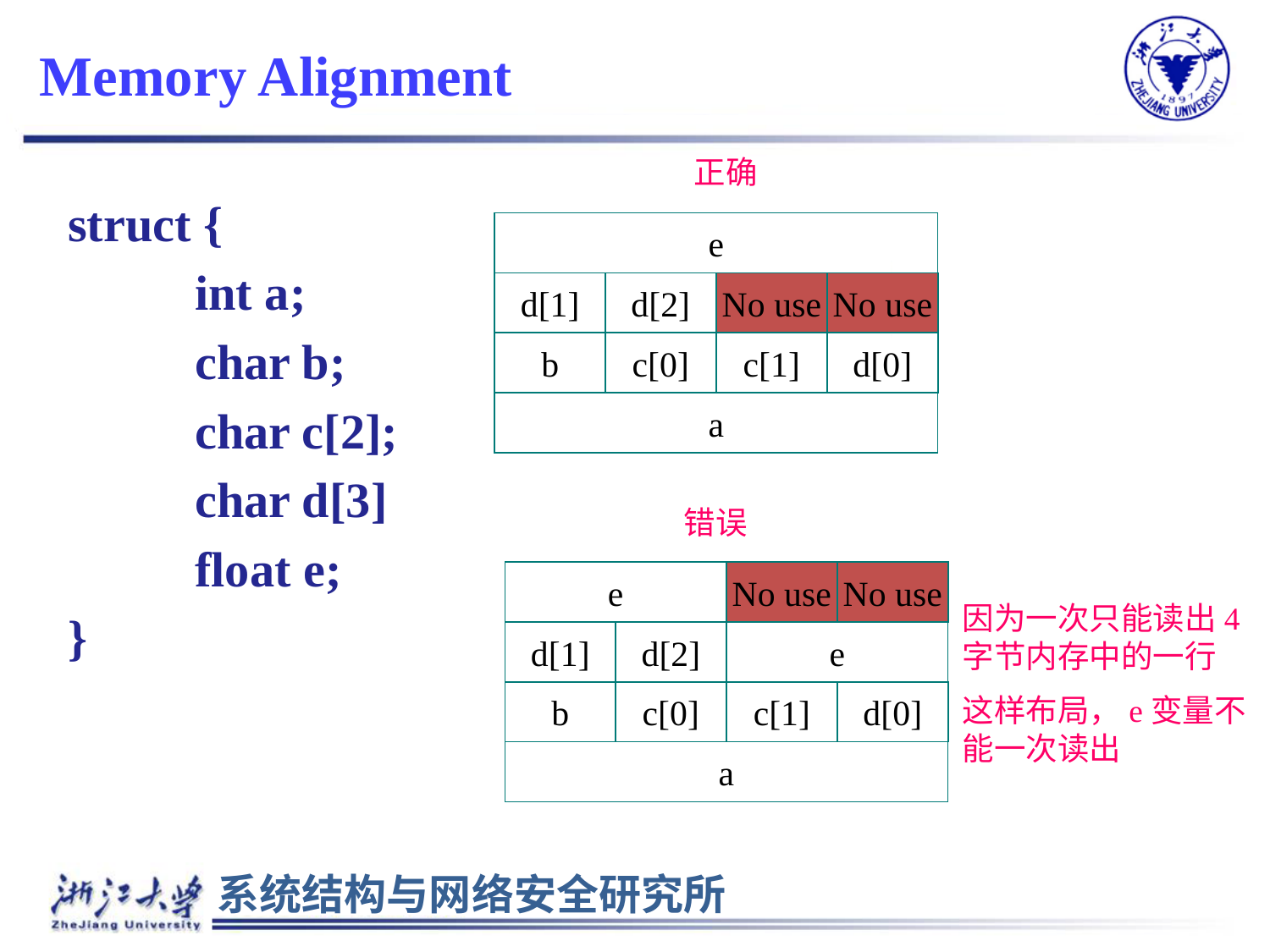

# Memory Alignment
正确
struct {
	int a;
	char b;
	char c[2];
	char d[3]
	float e;
}

e
d[1]
d[2]
No use
No use
b
c[0]
c[1]
d[0]
a
错误
e
No use
No use
d[1]
d[2]
e
b
c[0]
c[1]
d[0]
a
因为一次只能读出4字节内存中的一行
这样布局，e变量不能一次读出